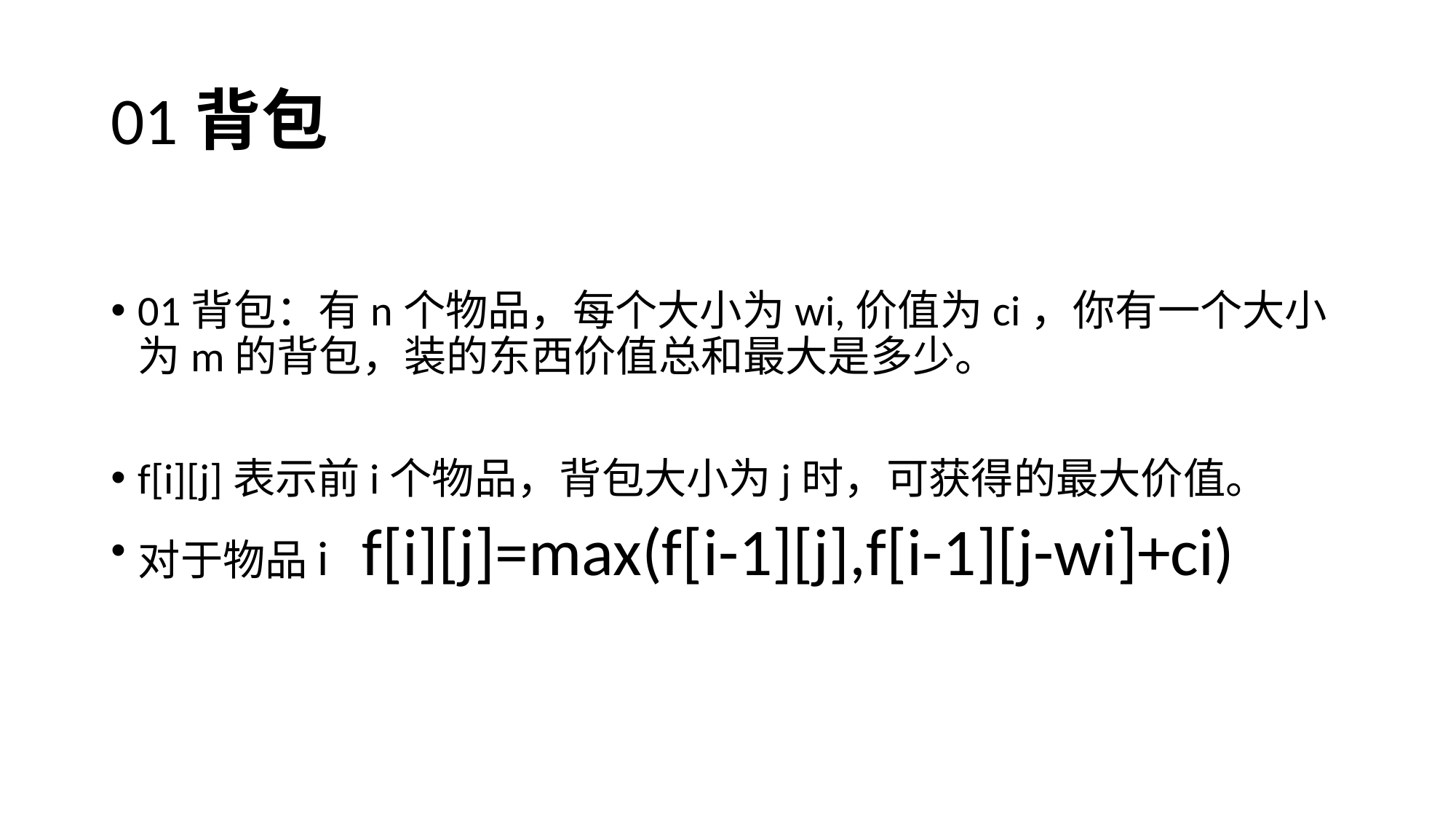

# 01背包

01背包：有n个物品，每个大小为wi,价值为ci，你有一个大小为m的背包，装的东西价值总和最大是多少。

f[i][j]表示前i个物品，背包大小为j时，可获得的最大价值。
对于物品i   f[i][j]=max(f[i-1][j],f[i-1][j-wi]+ci)